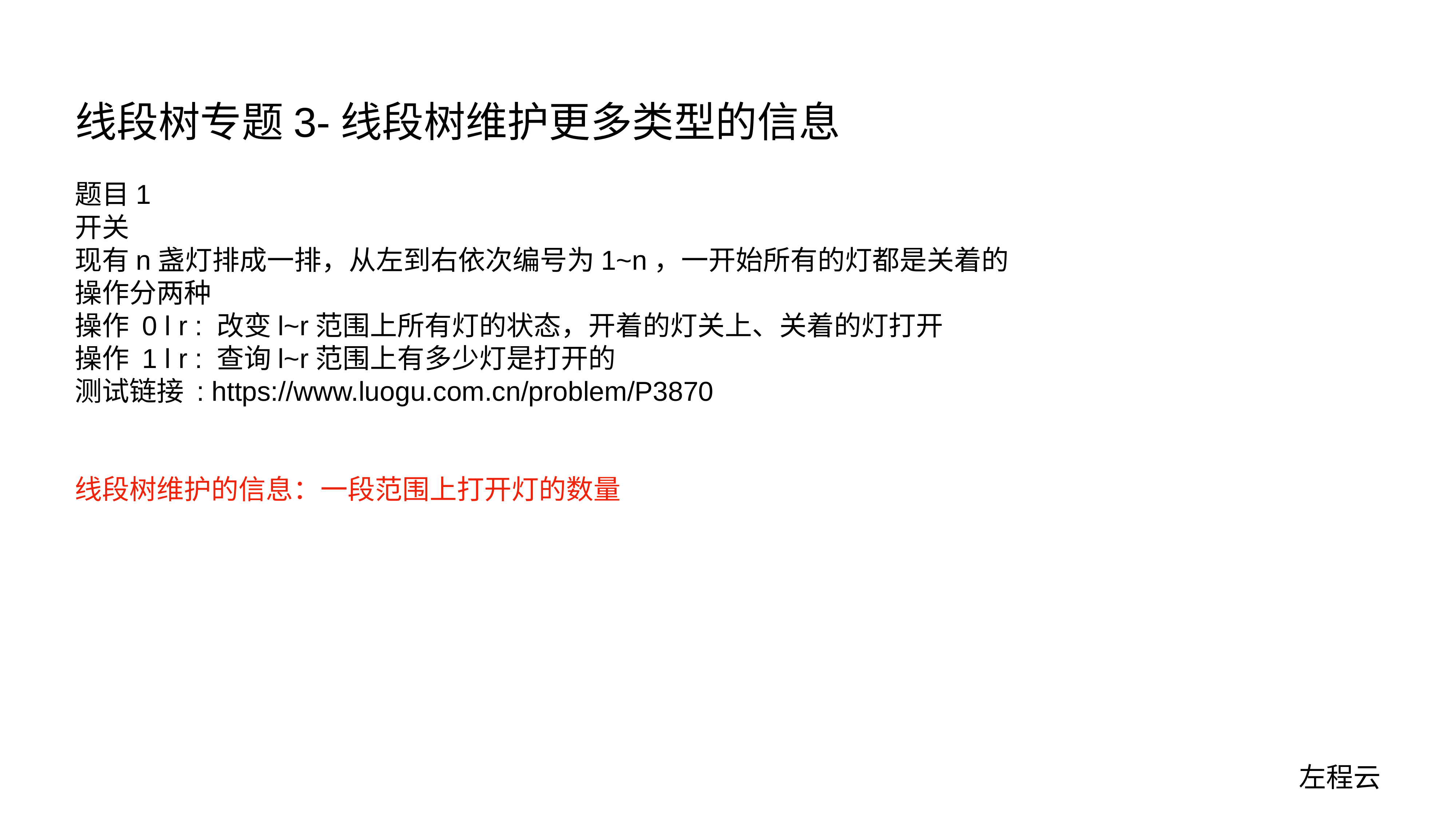

# 线段树专题3-线段树维护更多类型的信息
题目1
开关
现有n盏灯排成一排，从左到右依次编号为1~n，一开始所有的灯都是关着的
操作分两种
操作 0 l r : 改变l~r范围上所有灯的状态，开着的灯关上、关着的灯打开
操作 1 l r : 查询l~r范围上有多少灯是打开的
测试链接 : https://www.luogu.com.cn/problem/P3870

线段树维护的信息：一段范围上打开灯的数量
左程云